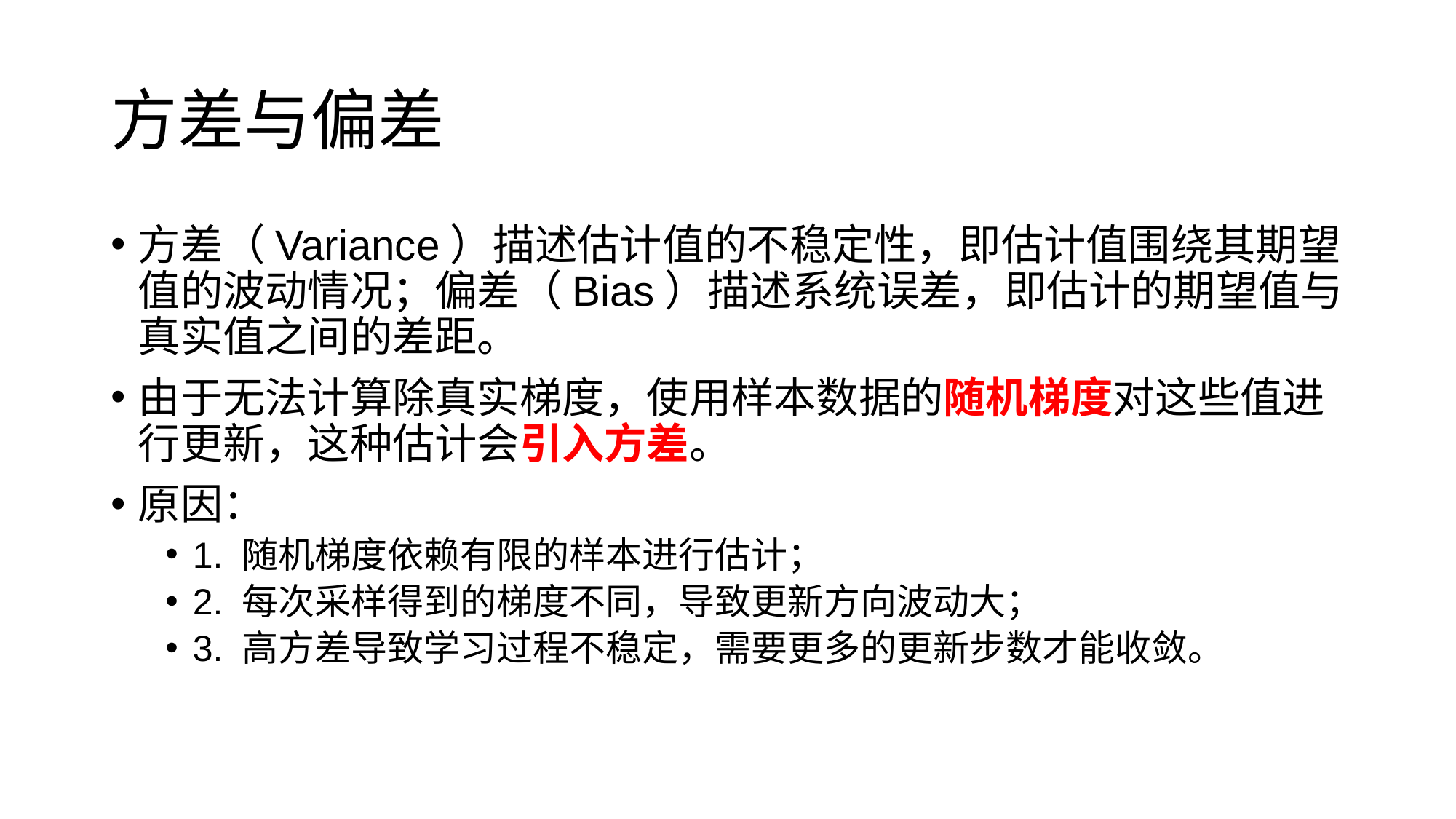

# 方差与偏差
方差（Variance）描述估计值的不稳定性，即估计值围绕其期望值的波动情况；偏差（Bias）描述系统误差，即估计的期望值与真实值之间的差距。
由于无法计算除真实梯度，使用样本数据的随机梯度对这些值进行更新，这种估计会引入方差。
原因：
1. 随机梯度依赖有限的样本进行估计；
2. 每次采样得到的梯度不同，导致更新方向波动大；
3. 高方差导致学习过程不稳定，需要更多的更新步数才能收敛。